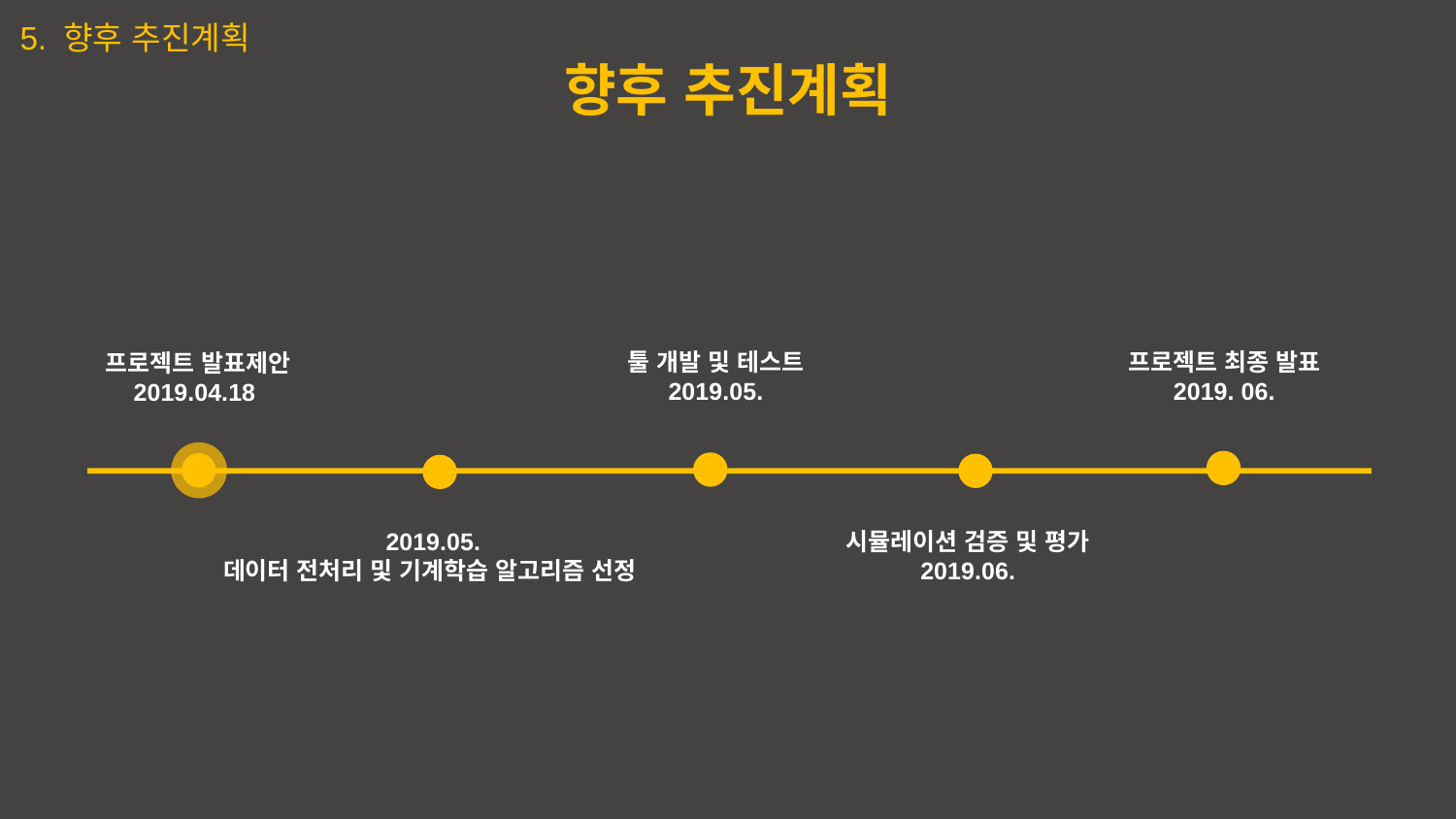

5. 향후 추진계획
향후 추진계획
프로젝트 최종 발표
2019. 06.
툴 개발 및 테스트
2019.05.

프로젝트 발표제안
2019.04.18

2019.05.
데이터 전처리 및 기계학습 알고리즘 선정

시뮬레이션 검증 및 평가
2019.06.